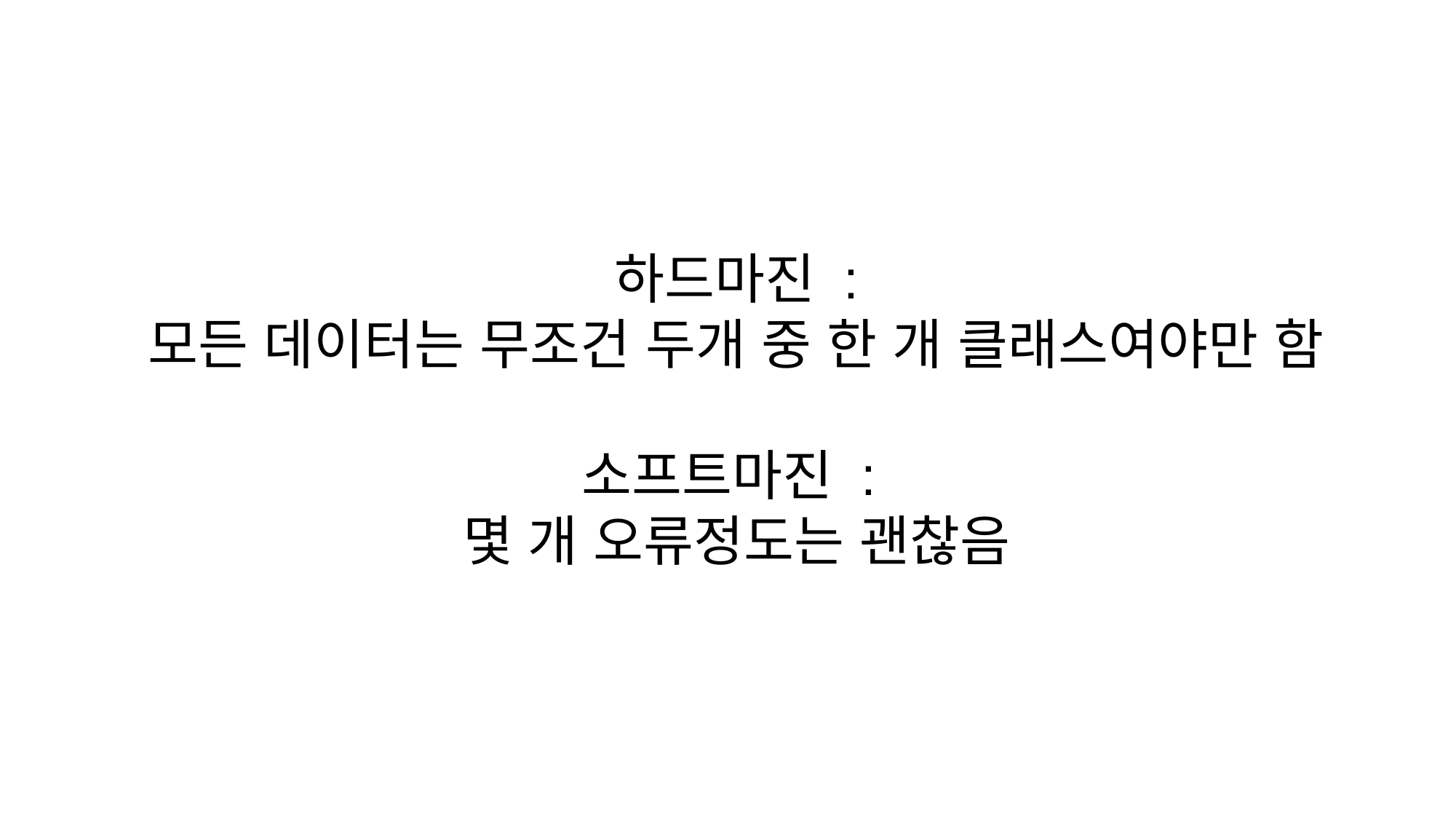

하드마진 :
모든 데이터는 무조건 두개 중 한 개 클래스여야만 함

소프트마진 :
몇 개 오류정도는 괜찮음